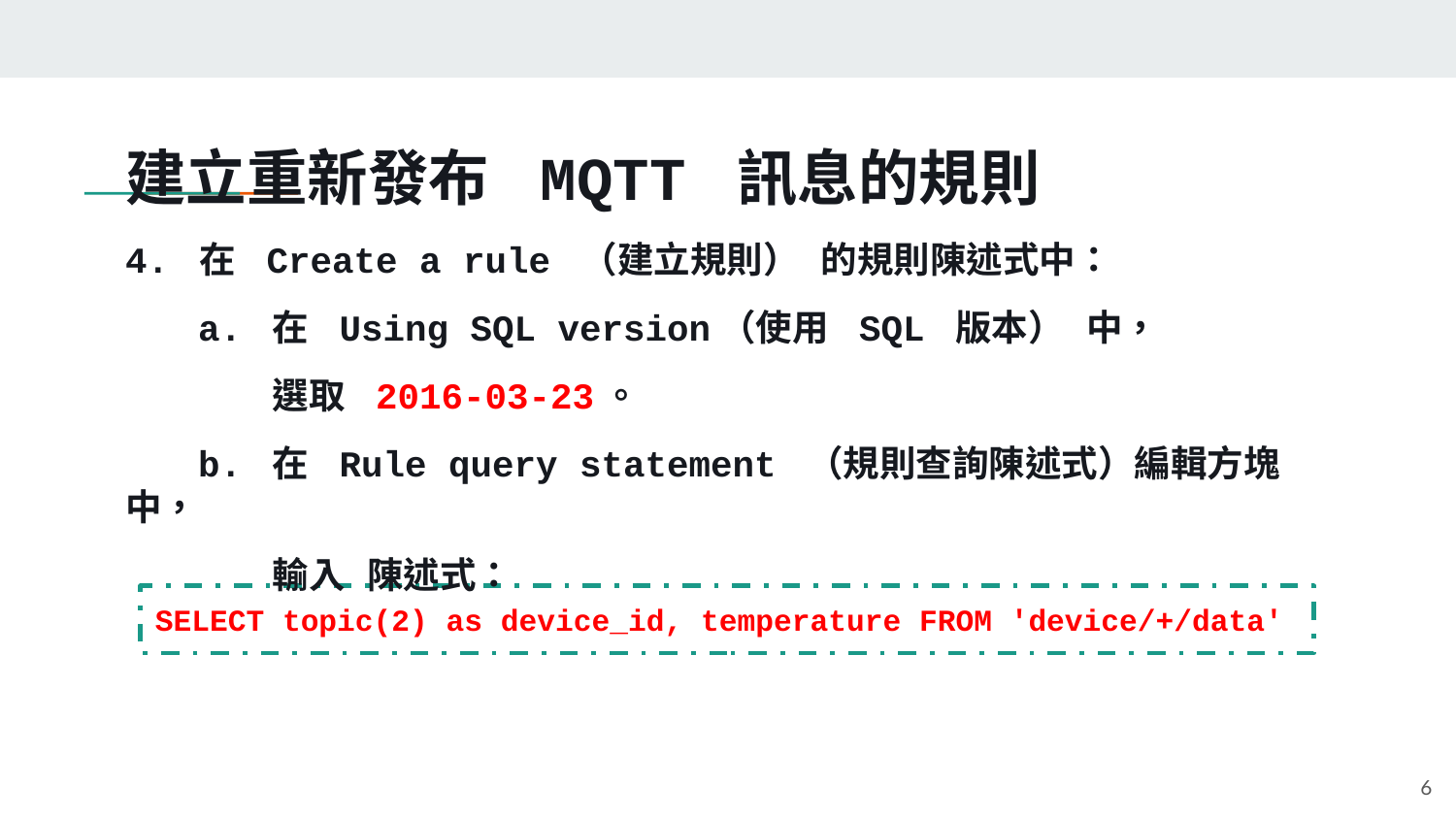

建立重新發布 MQTT 訊息的規則
4. 在 Create a rule （建立規則） 的規則陳述式中：
a. 在 Using SQL version（使用 SQL 版本） 中，
   選取 2016-03-23。
b. 在 Rule query statement （規則查詢陳述式）編輯方塊中，
   輸入 陳述式：
SELECT topic(2) as device_id, temperature FROM 'device/+/data'
6